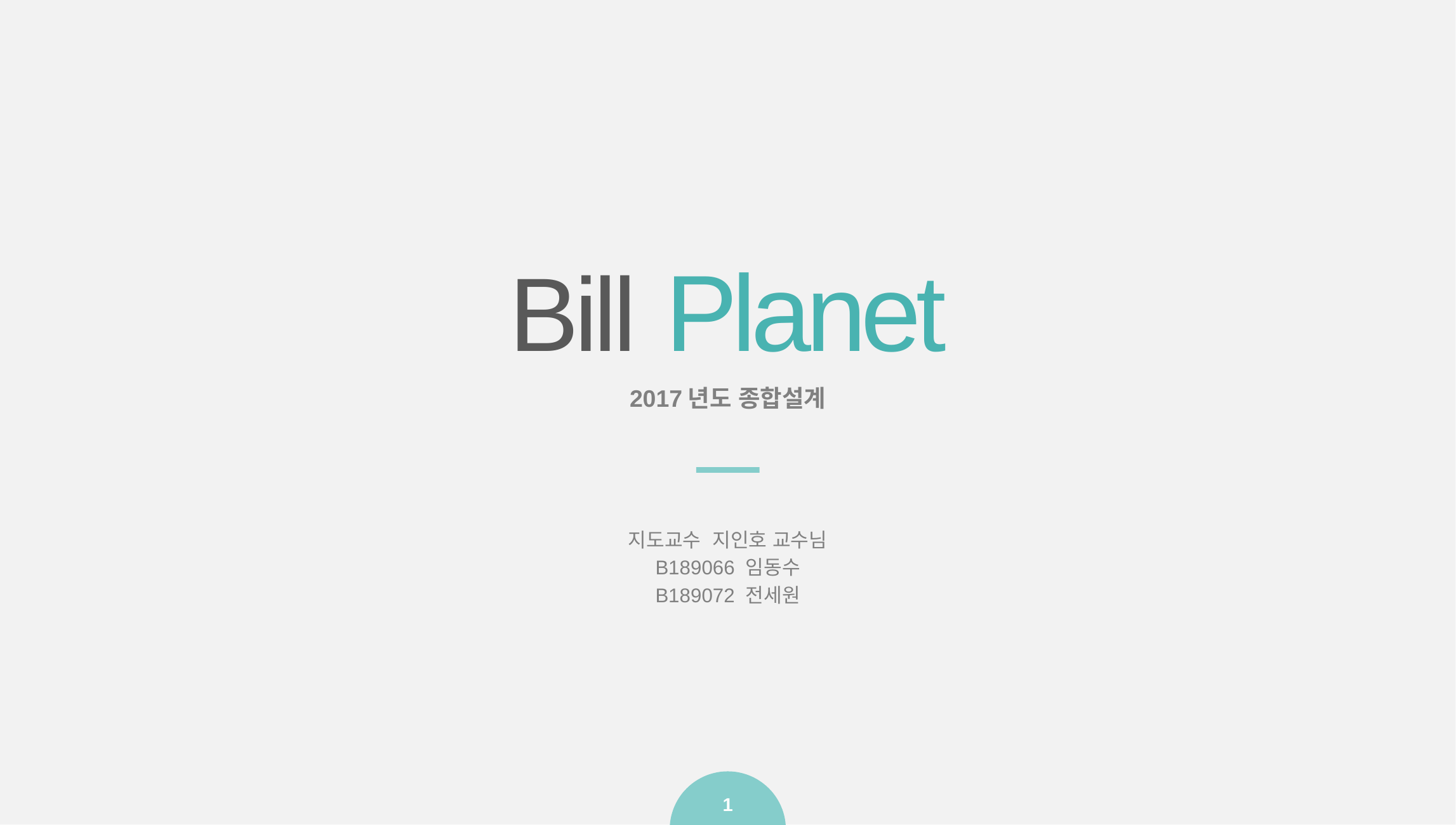

Bill Planet
2017년도 종합설계
지도교수  지인호 교수님
B189066 임동수
B189072 전세원